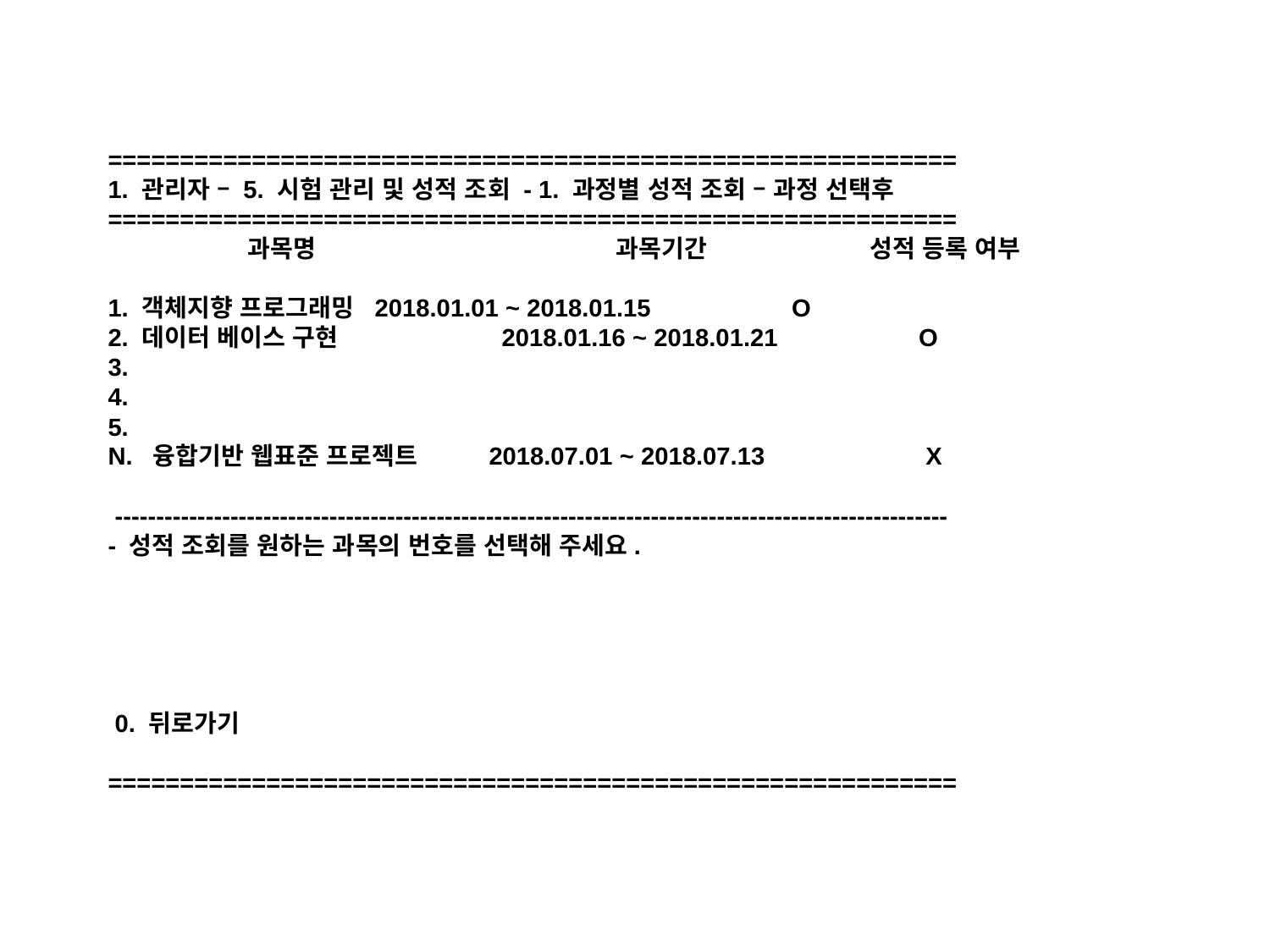

# =========================================================== 1. 관리자 – 5. 시험 관리 및 성적 조회 - 1. 과정별 성적 조회 – 과정 선택후=========================================================== 과목명			과목기간		성적 등록 여부 1. 객체지향 프로그래밍 	 2018.01.01 ~ 2018.01.15	       O 2. 데이터 베이스 구현 		 2018.01.16 ~ 2018.01.21	       O 3. 4. 5. N.  융합기반 웹표준 프로젝트 	2018.07.01 ~ 2018.07.13	        X ----------------------------------------------------------------------------------------------------- - 성적 조회를 원하는 과목의 번호를 선택해 주세요. 0. 뒤로가기 ===========================================================